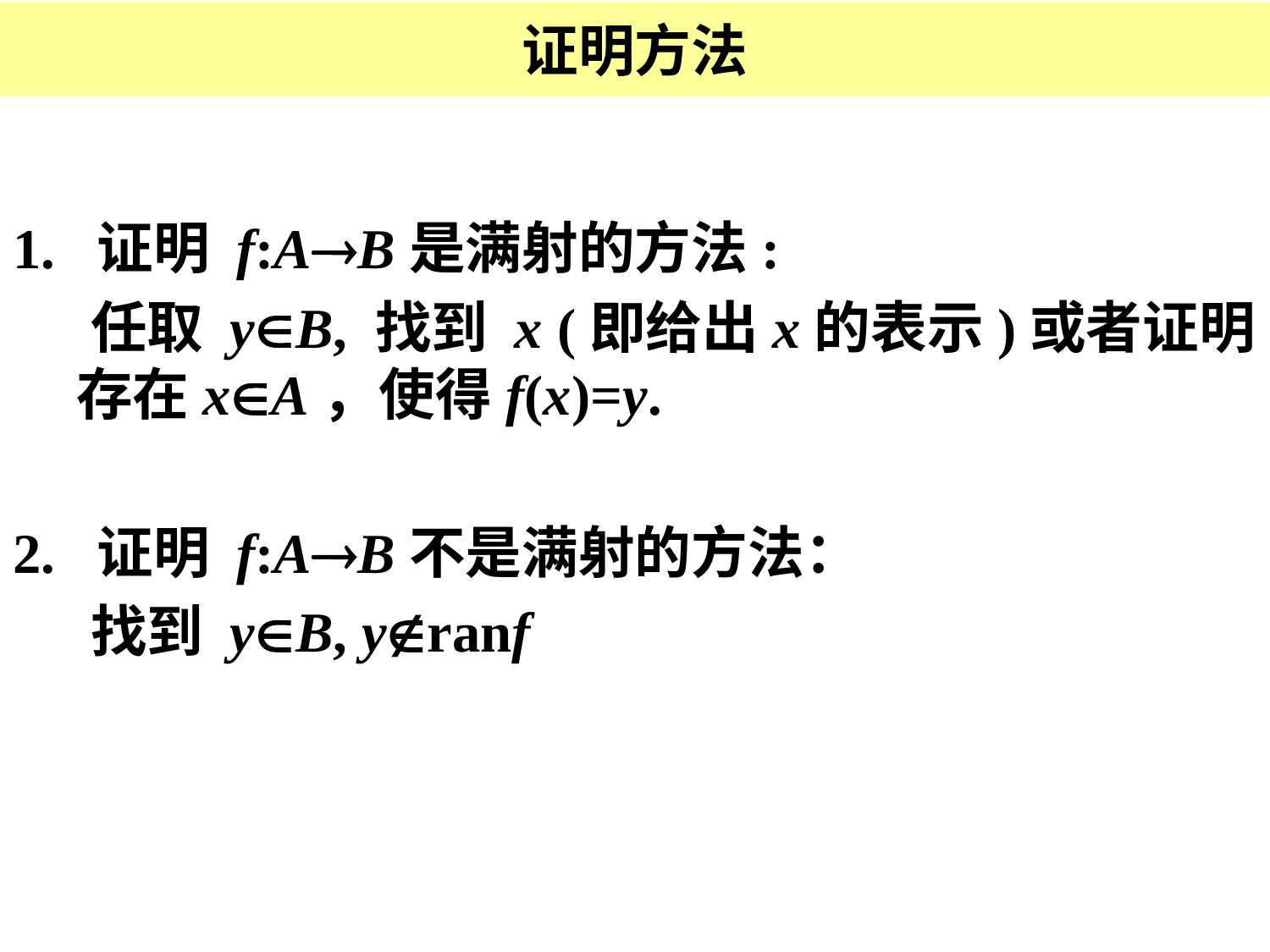

证明方法
1.  证明 f:A→B是满射的方法:
     任取 y∈B, 找到 x (即给出x的表示)或者证明存在x∈A，使得f(x)=y.

2.  证明 f:A→B不是满射的方法：
     找到 y∈B, y∉ranf